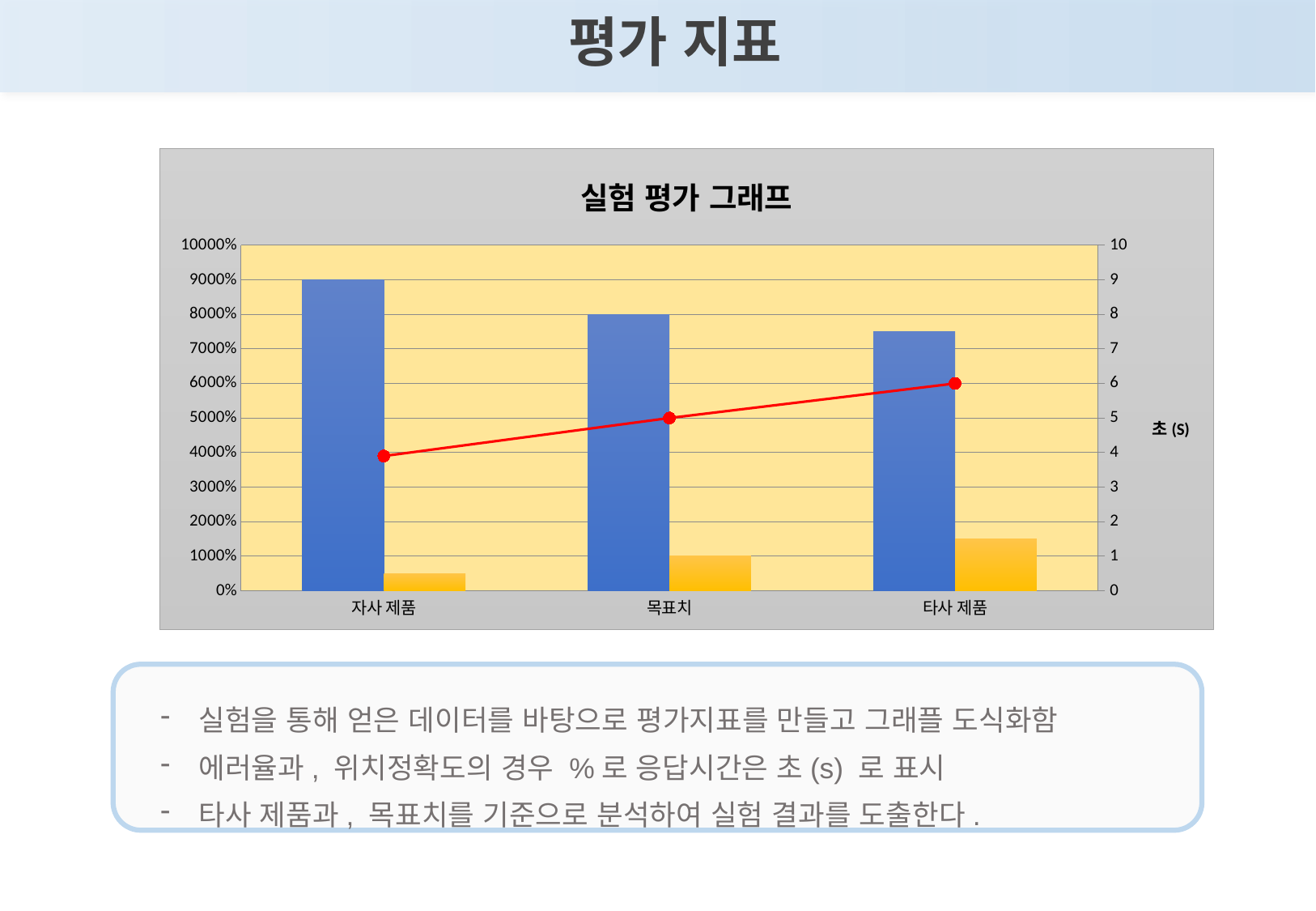

평가 지표

### Chart: 실험 평가 그래프

| Category | 정확도 | 에러율 | 응답시간 |
|---|---|---|---|
| 자사 제품 | 90.0 | 5.0 | 3.9 |
| 목표치 | 80.0 | 10.0 | 5.0 |
| 타사 제품 | 75.0 | 15.0 | 6.0 |
실험을 통해 얻은 데이터를 바탕으로 평가지표를 만들고 그래플 도식화함
에러율과, 위치정확도의 경우 %로 응답시간은 초(s) 로 표시
타사 제품과, 목표치를 기준으로 분석하여 실험 결과를 도출한다.